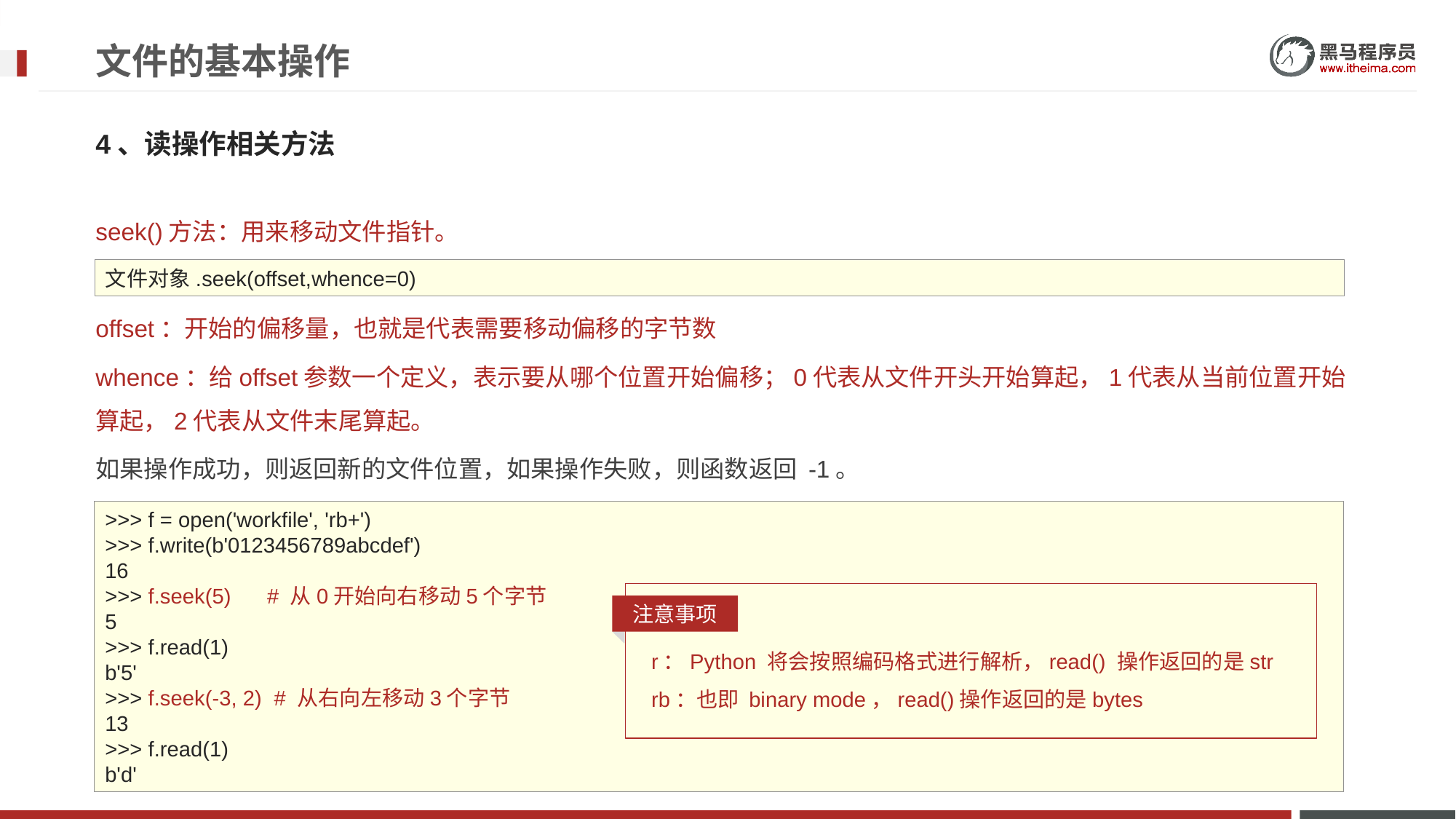

# 文件的基本操作
4、读操作相关方法
seek()方法：用来移动文件指针。

offset：开始的偏移量，也就是代表需要移动偏移的字节数
whence：给offset参数一个定义，表示要从哪个位置开始偏移；0代表从文件开头开始算起，1代表从当前位置开始算起，2代表从文件末尾算起。
如果操作成功，则返回新的文件位置，如果操作失败，则函数返回 -1。
文件对象.seek(offset,whence=0)
>>> f = open('workfile', 'rb+')
>>> f.write(b'0123456789abcdef')
16
>>> f.seek(5)      # 从0开始向右移动5个字节
5
>>> f.read(1)
b'5'
>>> f.seek(-3, 2)  # 从右向左移动3个字节
13
>>> f.read(1)
b'd'

注意事项

r：Python 将会按照编码格式进行解析，read() 操作返回的是str
rb：也即 binary mode，read()操作返回的是bytes